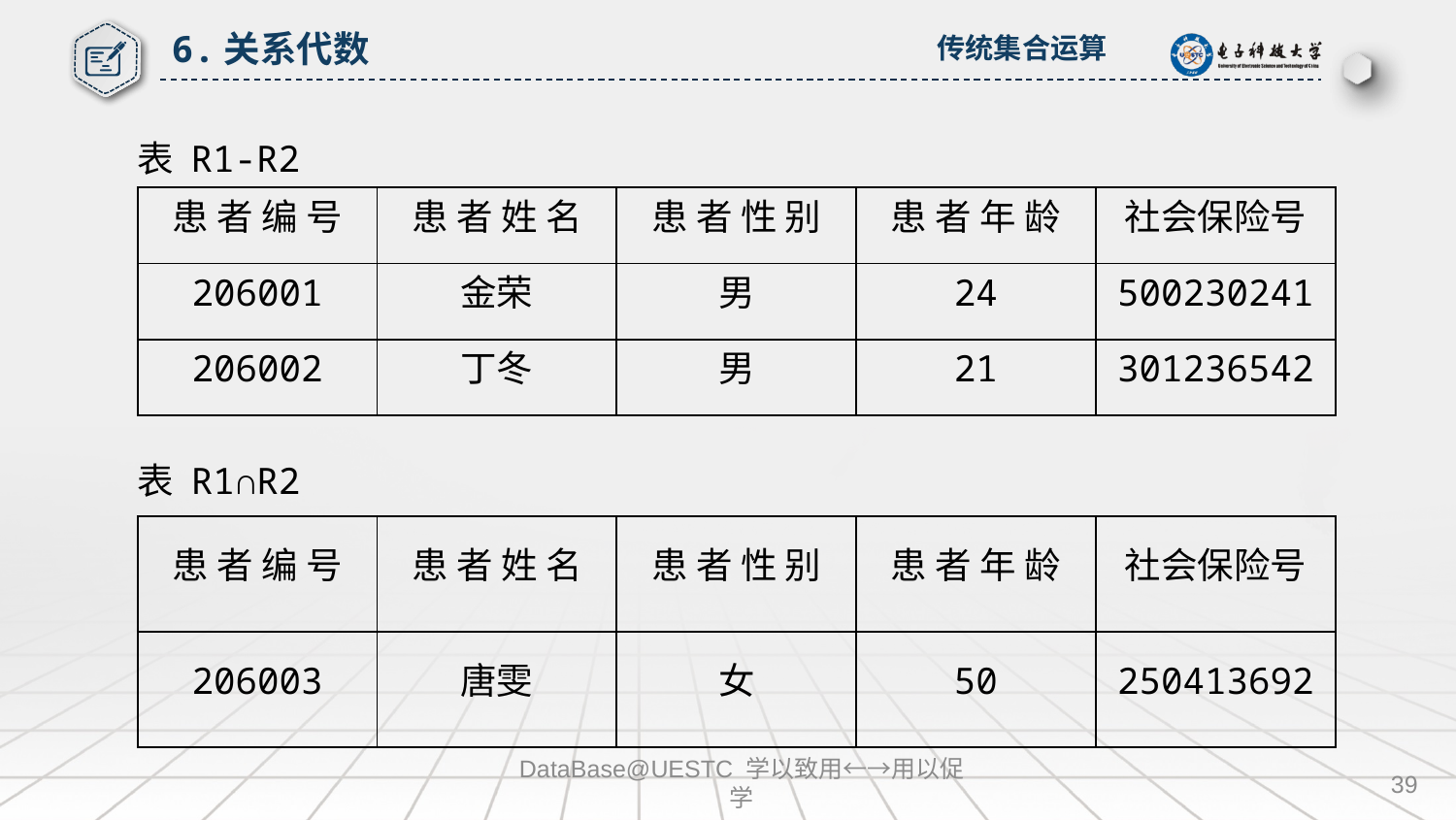

6.关系代数
传统集合运算
表 R1-R2
| 患 者 编 号 | 患 者 姓 名 | 患 者 性 别 | 患 者 年 龄 | 社会保险号 |
| --- | --- | --- | --- | --- |
| 206001 | 金荣 | 男 | 24 | 500230241 |
| 206002 | 丁冬 | 男 | 21 | 301236542 |
表 R1∩R2
| 患 者 编 号 | 患 者 姓 名 | 患 者 性 别 | 患 者 年 龄 | 社会保险号 |
| --- | --- | --- | --- | --- |
| 206003 | 唐雯 | 女 | 50 | 250413692 |
DataBase@UESTC 学以致用←→用以促学
39